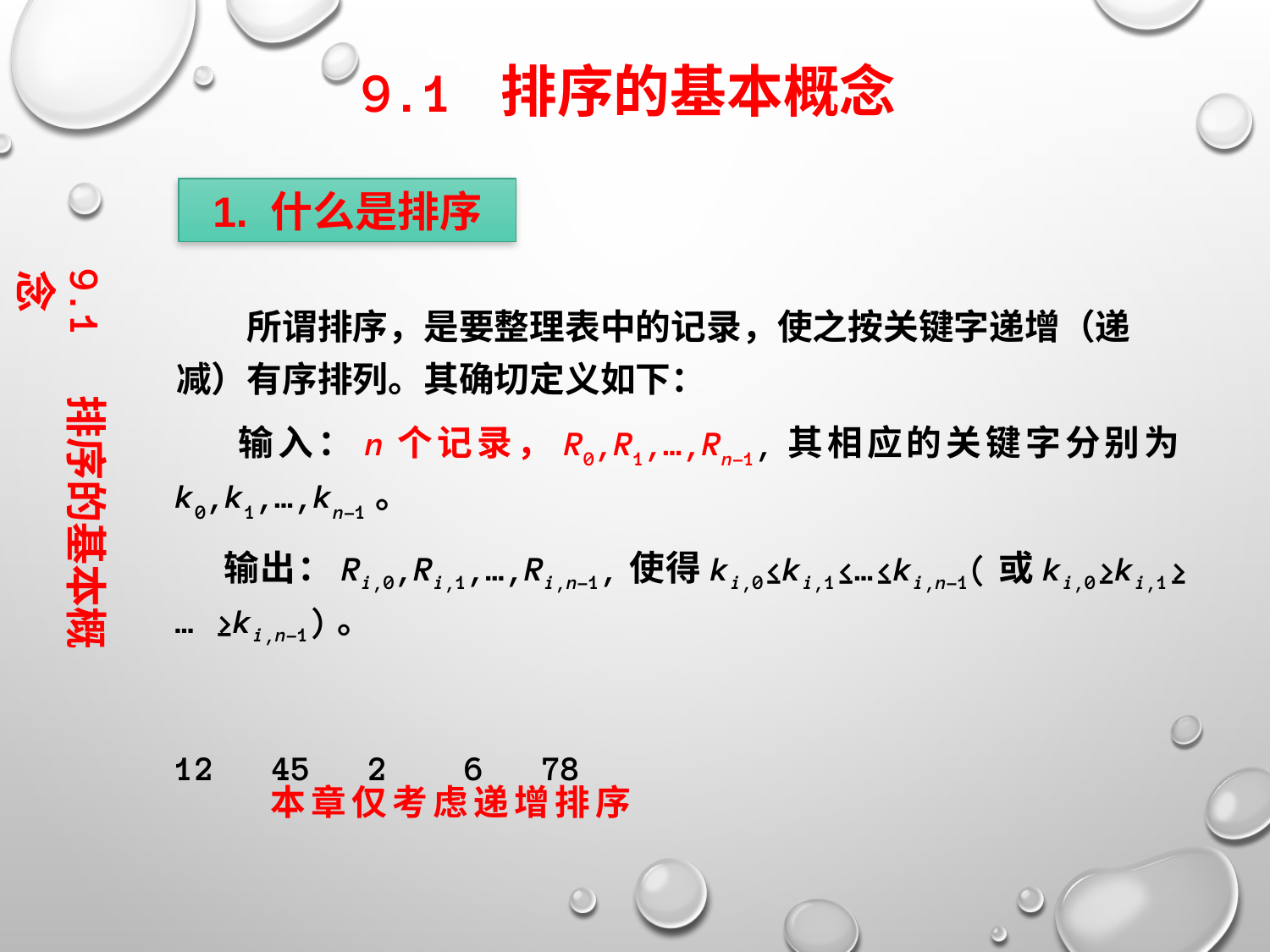

9.1 排序的基本概念
1. 什么是排序
9.1  排序的基本概念
　　所谓排序，是要整理表中的记录，使之按关键字递增（递减）有序排列。其确切定义如下：
    输入：n个记录，R0,R1,…,Rn-1,其相应的关键字分别为k0,k1,…,kn-1。
    输出：Ri,0,Ri,1,…,Ri,n-1,使得ki,0≤ki,1≤…≤ki,n-1(或ki,0≥ki,1≥ … ≥ki,n-1)。

12   45   2    6   78
本章仅考虑递增排序